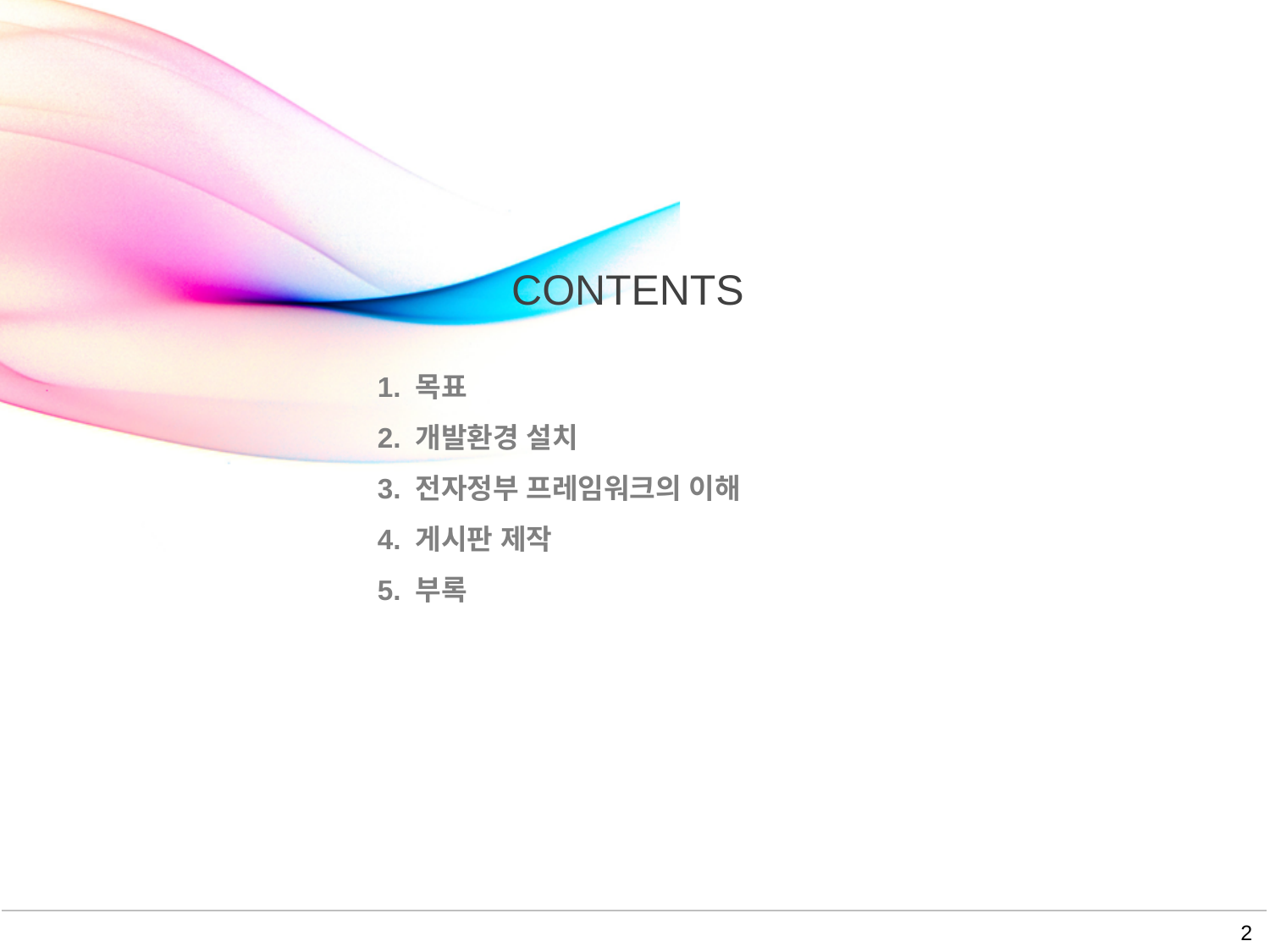

1. 목표
2. 개발환경 설치
3. 전자정부 프레임워크의 이해
4. 게시판 제작
5. 부록
2